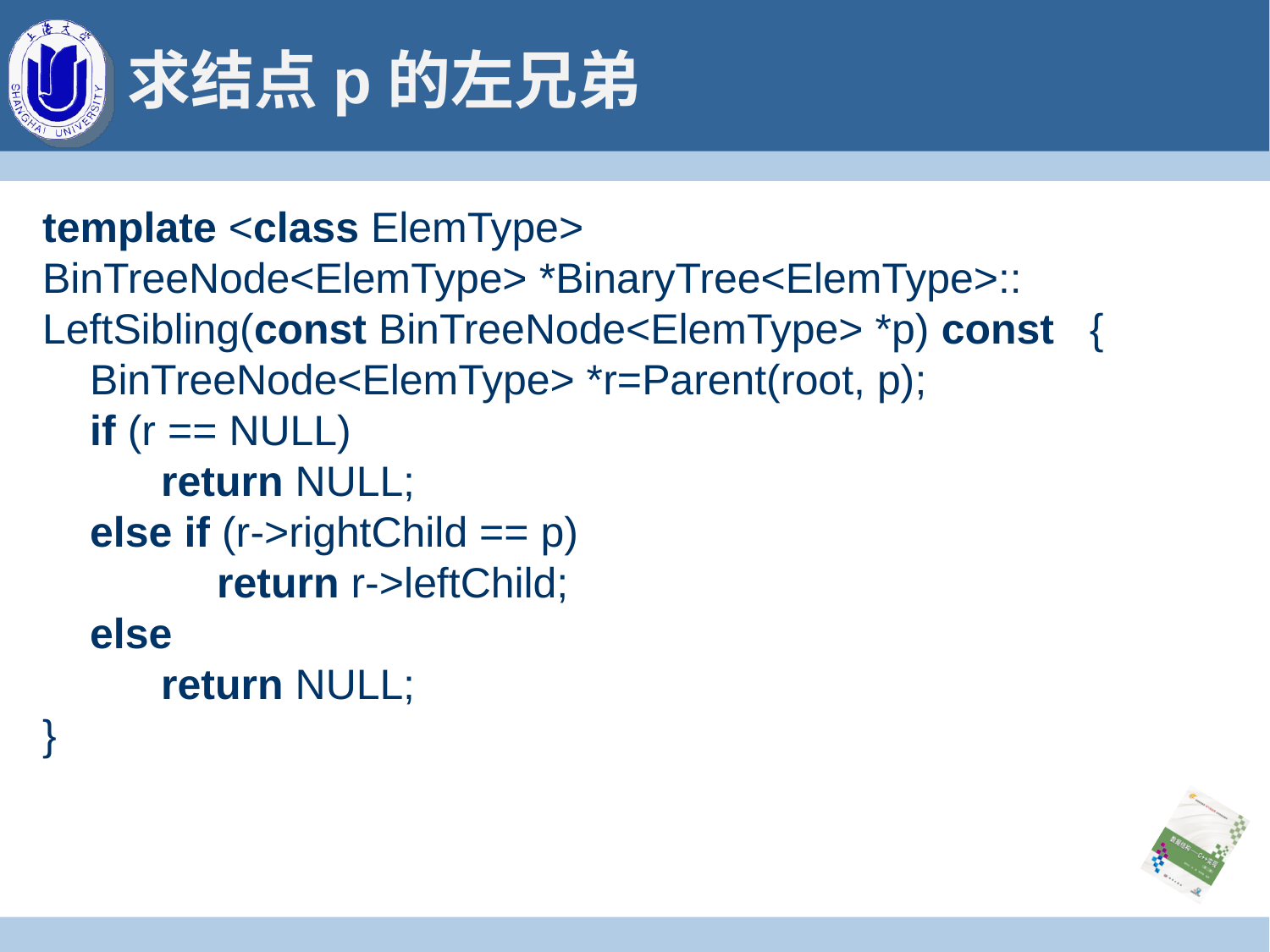

# 求结点p的左兄弟
template <class ElemType>
BinTreeNode<ElemType> *BinaryTree<ElemType>::
LeftSibling(const BinTreeNode<ElemType> *p) const   {
    BinTreeNode<ElemType> *r=Parent(root, p);
    if (r == NULL)
          return NULL;
    else if (r->rightChild == p)
	    return r->leftChild;
    else
          return NULL;
}